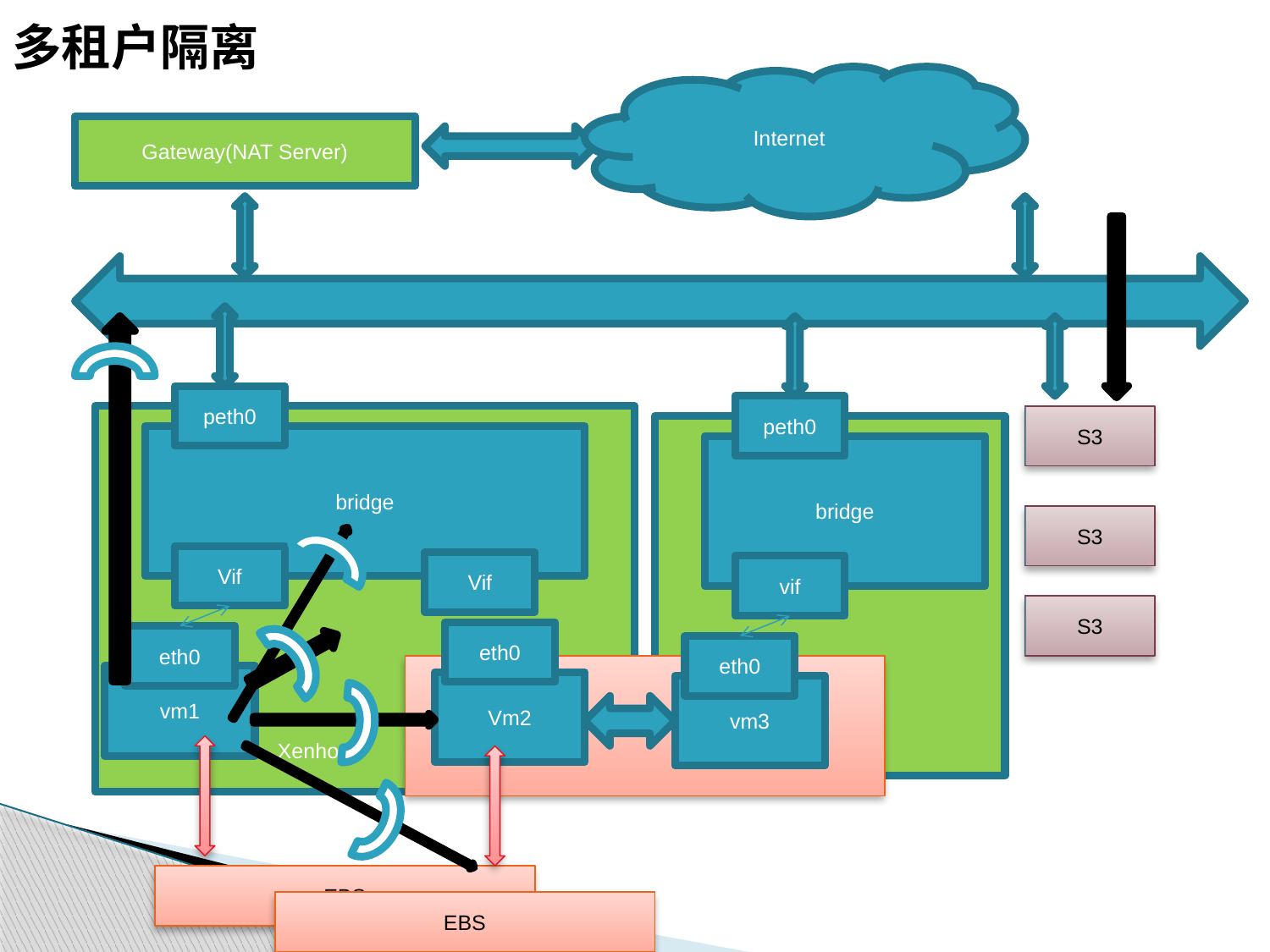

多租户隔离

Internet
Gateway(NAT Server)

peth0
peth0

S3

bridge
bridge

S3

Vif
Vif
vif
S3

eth0
eth0
eth0

EBS
vm1
Vm2
vm3

Xenhost

EBS
EBS